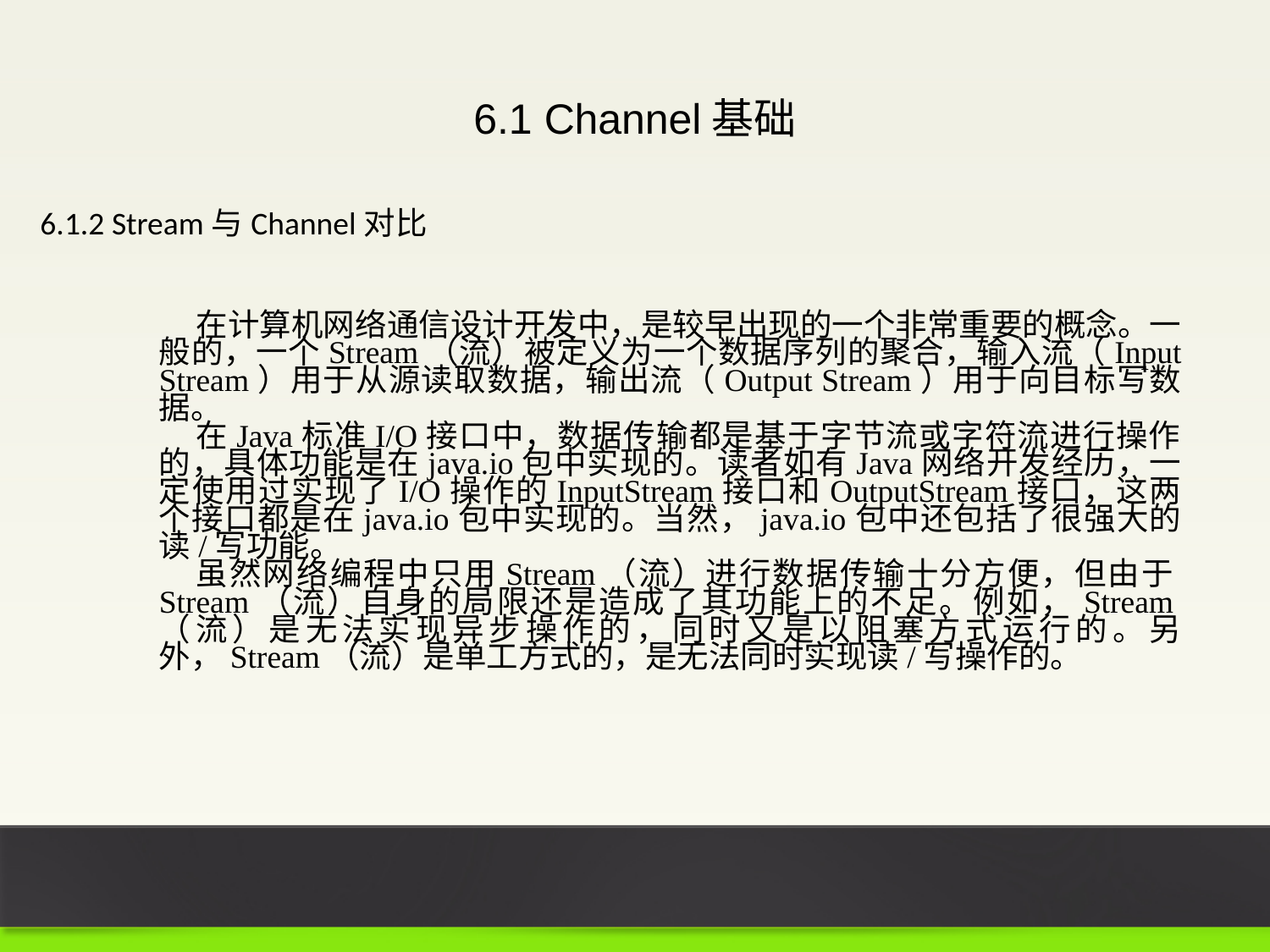

6.1 Channel基础
6.1.2 Stream与Channel对比
在计算机网络通信设计开发中，是较早出现的一个非常重要的概念。一般的，一个Stream（流）被定义为一个数据序列的聚合，输入流（Input Stream）用于从源读取数据，输出流（Output Stream）用于向目标写数据。
在Java标准I/O接口中，数据传输都是基于字节流或字符流进行操作的，具体功能是在java.io包中实现的。读者如有Java网络开发经历，一定使用过实现了I/O操作的InputStream接口和OutputStream接口，这两个接口都是在java.io包中实现的。当然，java.io包中还包括了很强大的读/写功能。
虽然网络编程中只用Stream（流）进行数据传输十分方便，但由于Stream（流）自身的局限还是造成了其功能上的不足。例如，Stream（流）是无法实现异步操作的，同时又是以阻塞方式运行的。另外，Stream（流）是单工方式的，是无法同时实现读/写操作的。